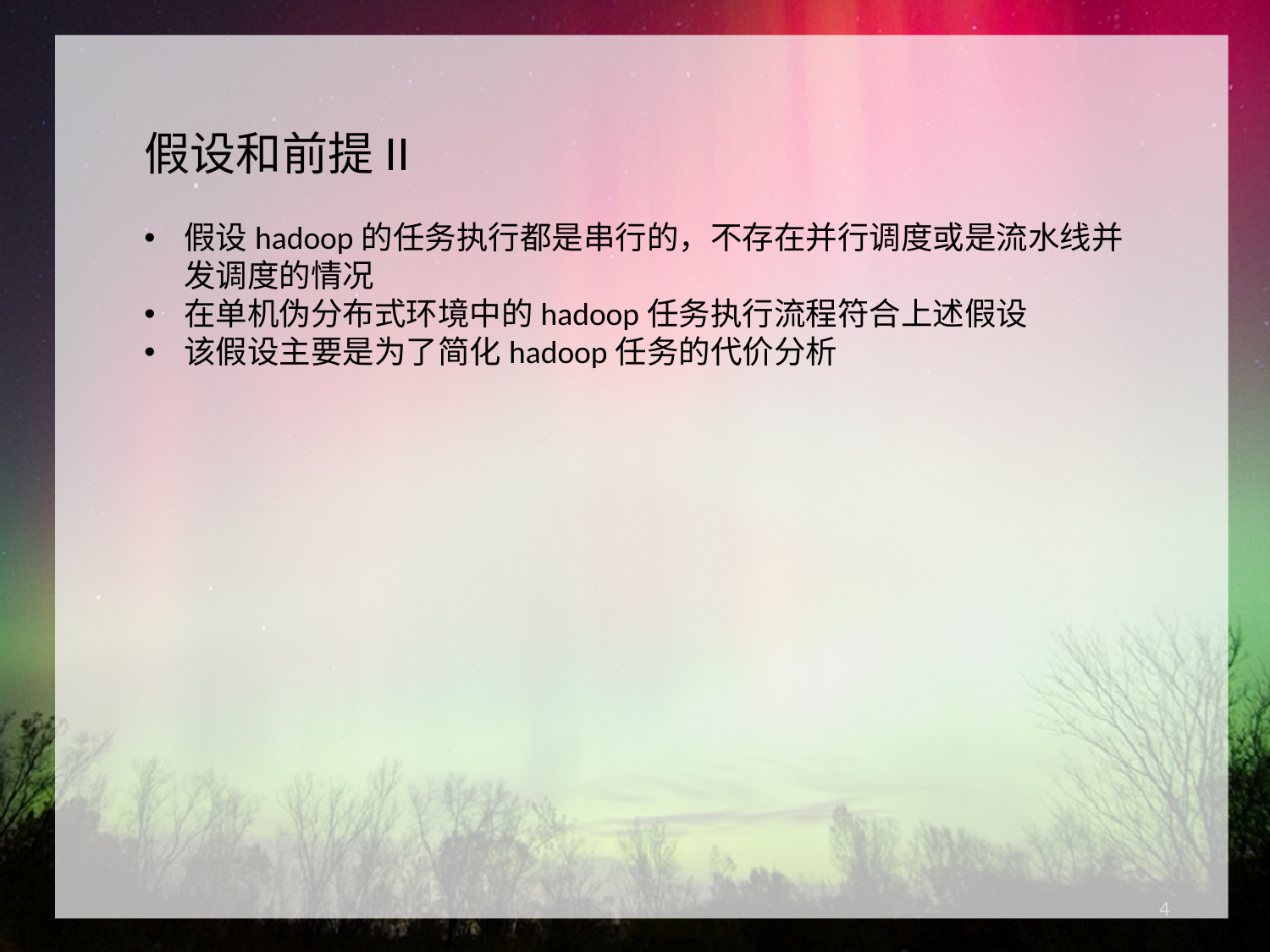

假设和前提II

假设hadoop的任务执行都是串行的，不存在并行调度或是流水线并发调度的情况
在单机伪分布式环境中的hadoop任务执行流程符合上述假设
该假设主要是为了简化hadoop任务的代价分析
4